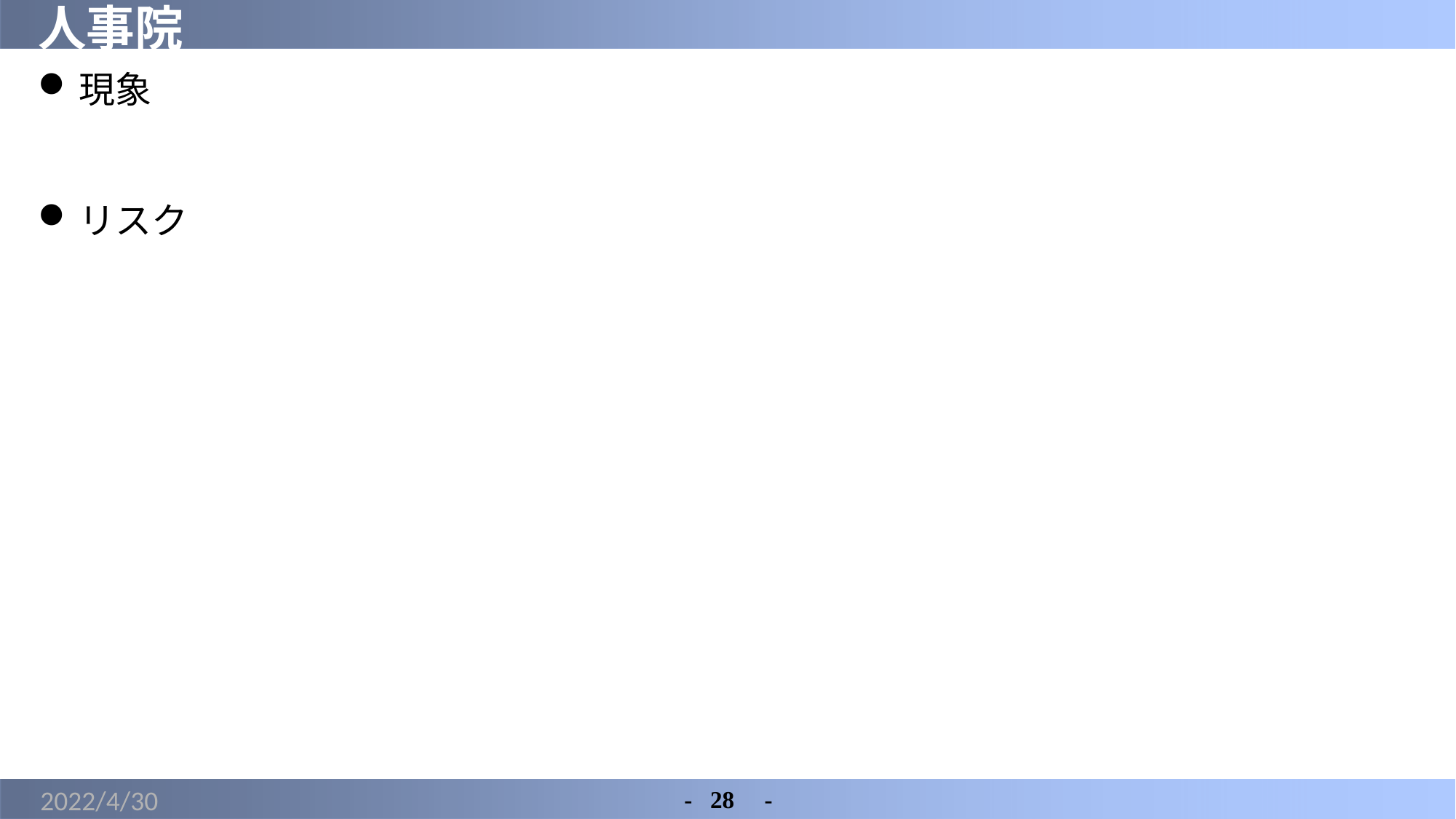

# 人事院
現象

リスク

2022/4/30
-	28　-